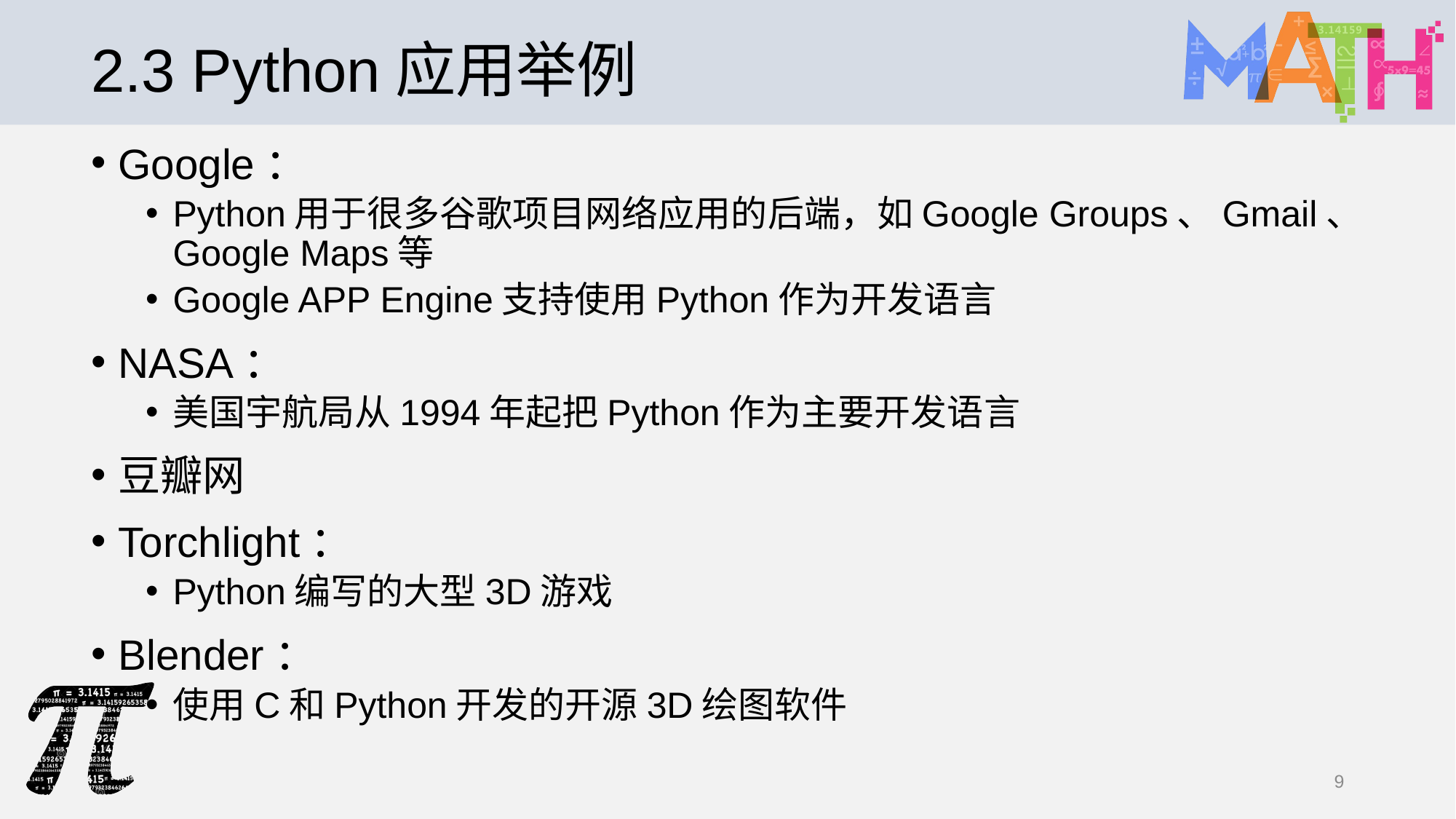

# 2.3 Python应用举例
Google：
Python用于很多谷歌项目网络应用的后端，如Google Groups、Gmail、Google Maps等
Google APP Engine支持使用Python作为开发语言
NASA：
美国宇航局从1994年起把Python作为主要开发语言
豆瓣网
Torchlight：
Python编写的大型3D游戏
Blender：
使用C和Python开发的开源3D绘图软件
9